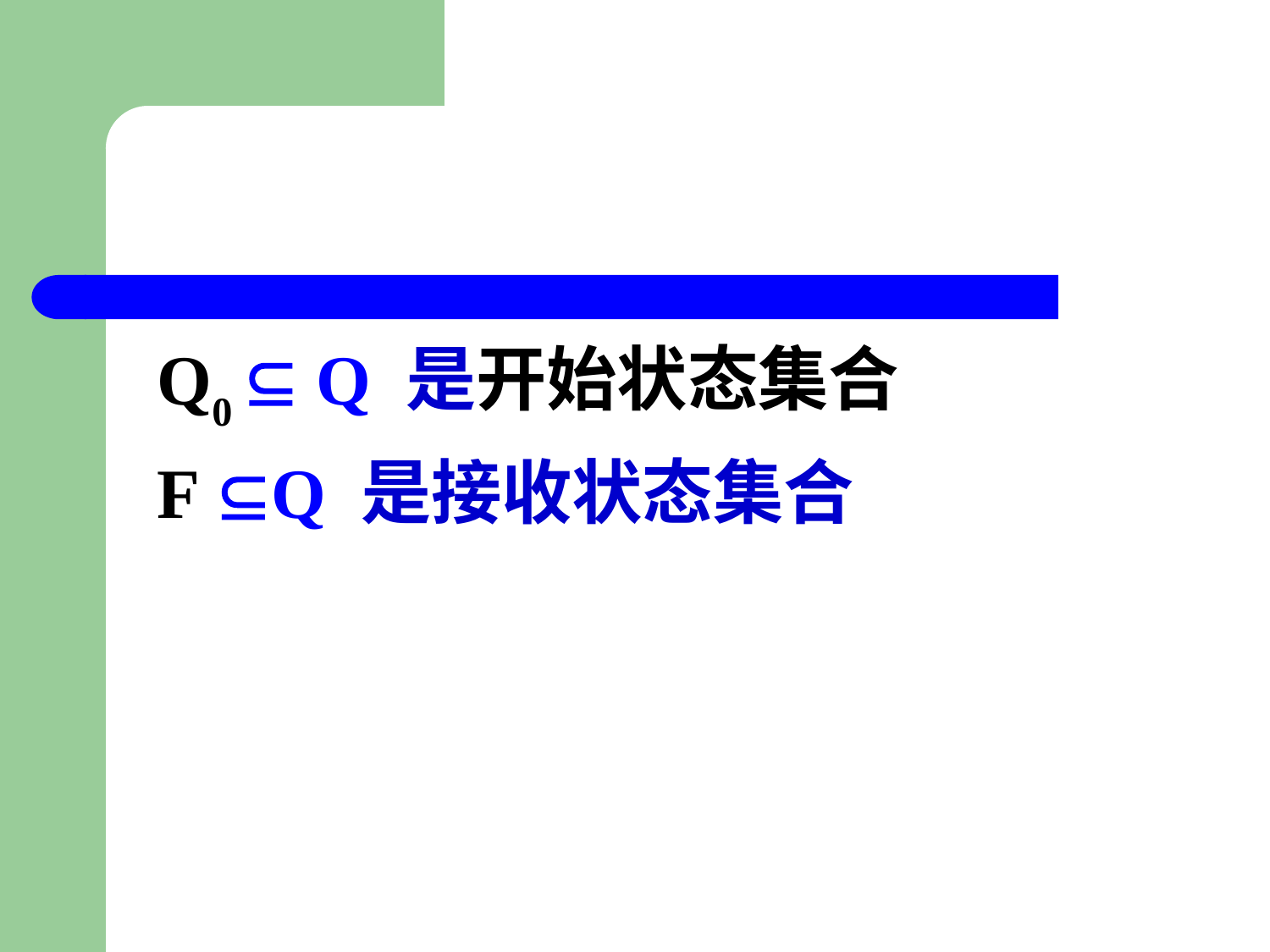

#
 Q0 ⊆ Q 是开始状态集合
 F ⊆Q 是接收状态集合